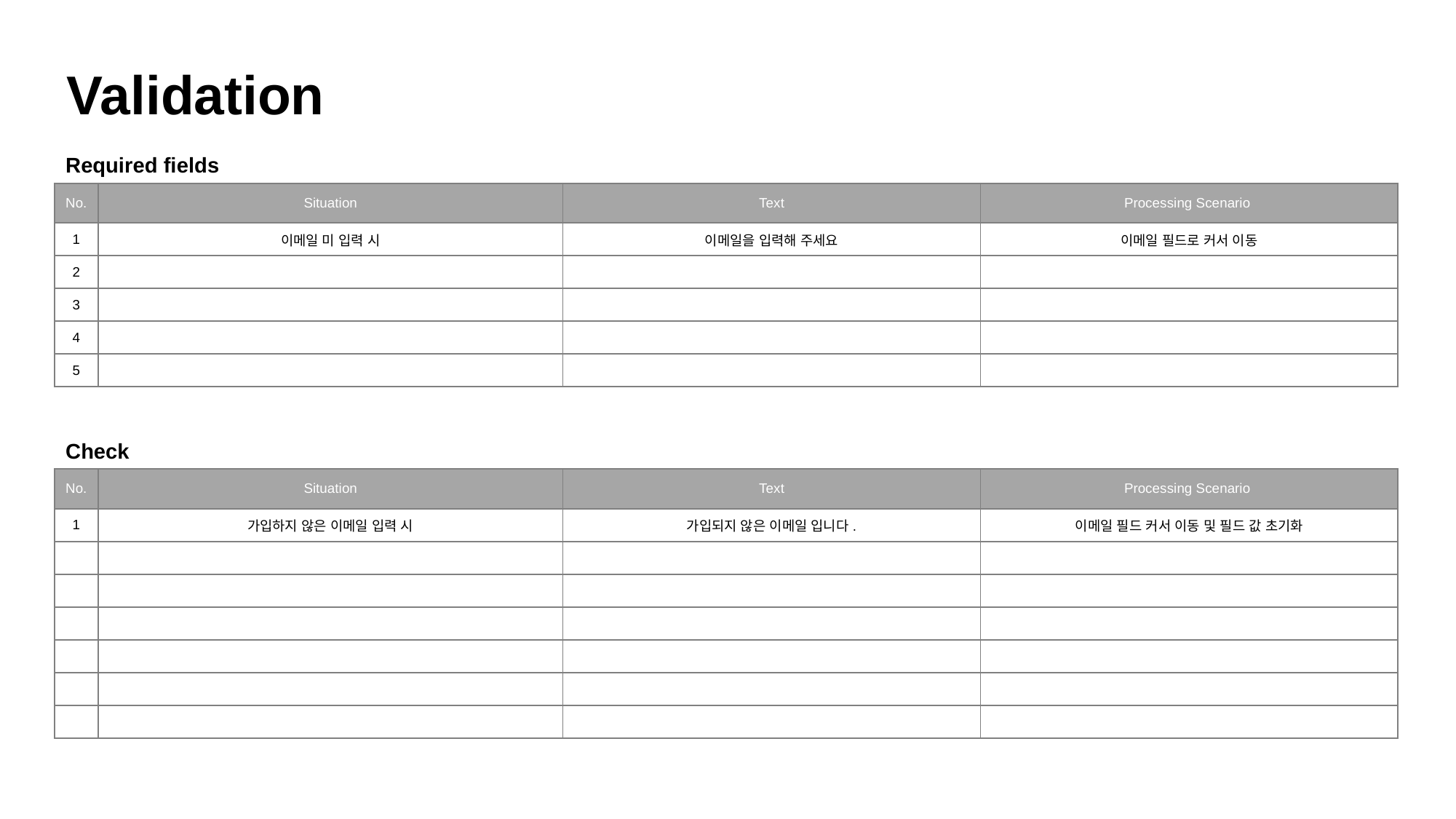

Validation
Required fields
| No. | Situation | Text | Processing Scenario |
| --- | --- | --- | --- |
| 1 | 이메일 미 입력 시 | 이메일을 입력해 주세요 | 이메일 필드로 커서 이동 |
| 2 |  |  |  |
| 3 |  |  |  |
| 4 |  |  |  |
| 5 |  |  |  |
Check
| No. | Situation | Text | Processing Scenario |
| --- | --- | --- | --- |
| 1 | 가입하지 않은 이메일 입력 시 | 가입되지 않은 이메일 입니다. | 이메일 필드 커서 이동 및 필드 값 초기화 |
|  |  |  |  |
|  |  |  |  |
|  |  |  |  |
|  |  |  |  |
|  |  |  |  |
|  |  |  |  |